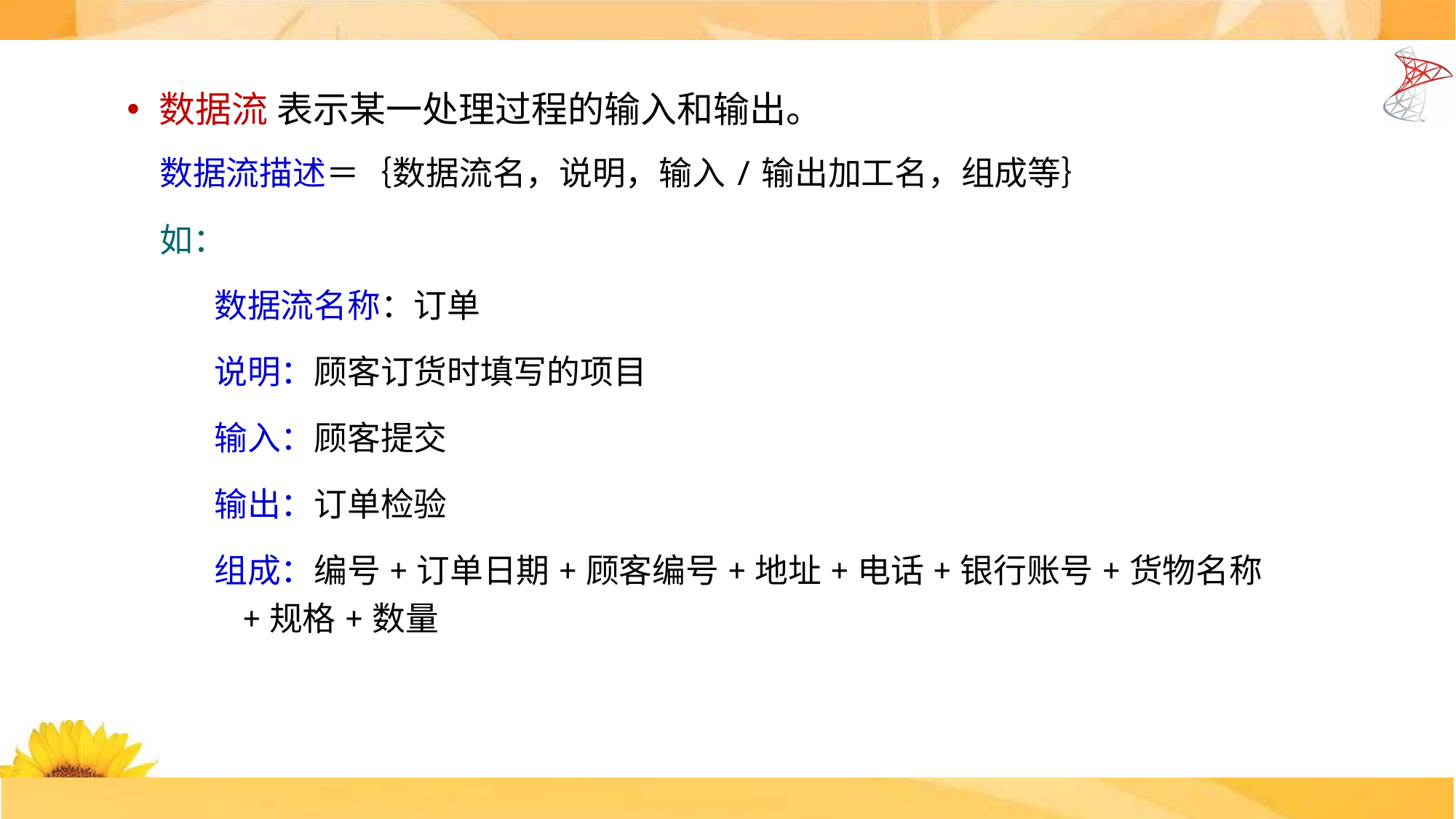

数据流 表示某一处理过程的输入和输出。
数据流描述＝｛数据流名，说明，输入/输出加工名，组成等｝
如：
数据流名称：订单
说明：顾客订货时填写的项目
输入：顾客提交
输出：订单检验
组成：编号+订单日期+顾客编号+地址+电话+银行账号+货物名称+规格+数量